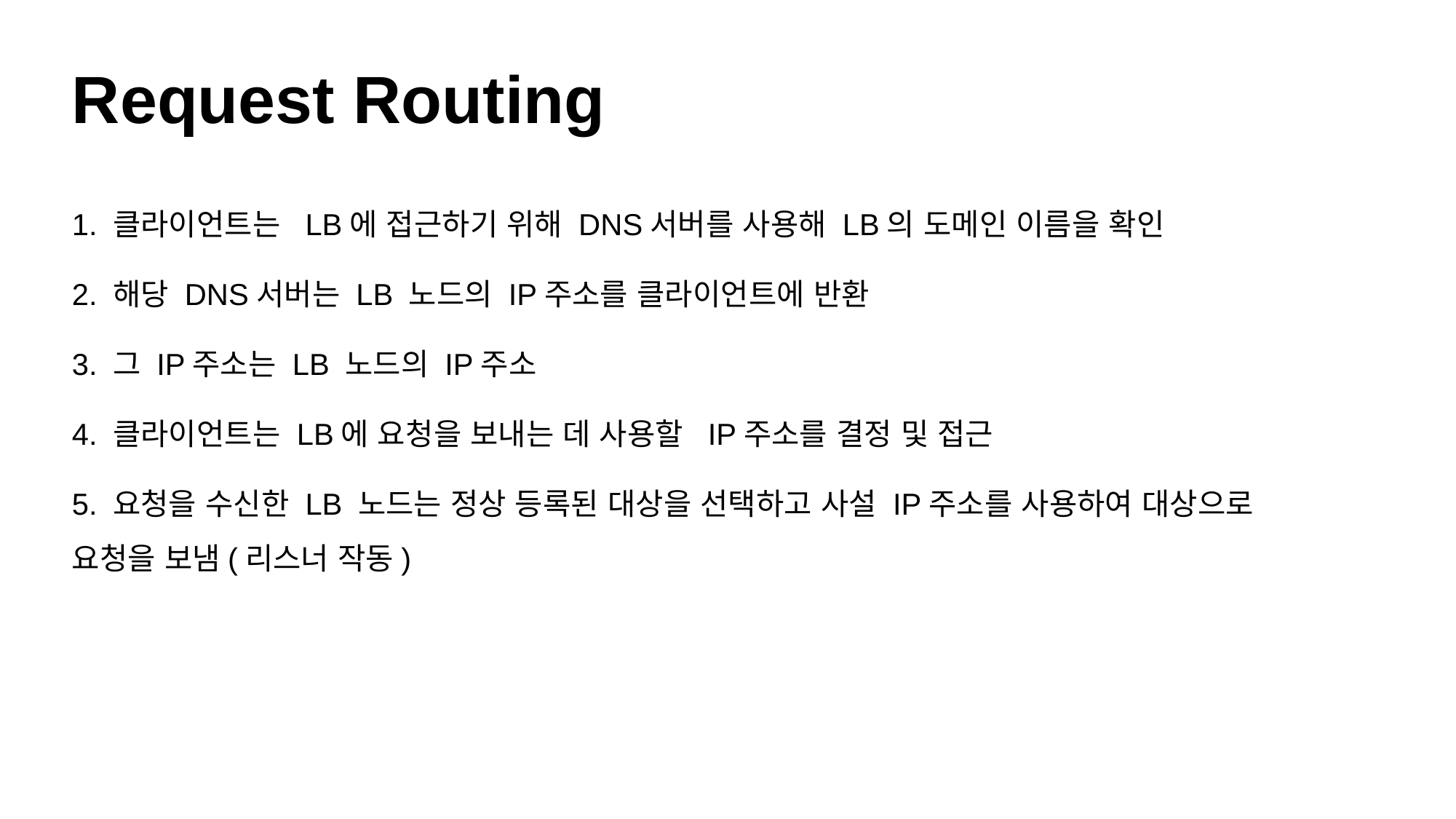

# Request Routing
1. 클라이언트는  LB에 접근하기 위해 DNS서버를 사용해 LB의 도메인 이름을 확인
2. 해당 DNS서버는 LB 노드의 IP주소를 클라이언트에 반환
3. 그 IP주소는 LB 노드의 IP주소
4. 클라이언트는 LB에 요청을 보내는 데 사용할  IP주소를 결정 및 접근
5. 요청을 수신한 LB 노드는 정상 등록된 대상을 선택하고 사설 IP주소를 사용하여 대상으로 요청을 보냄(리스너 작동)